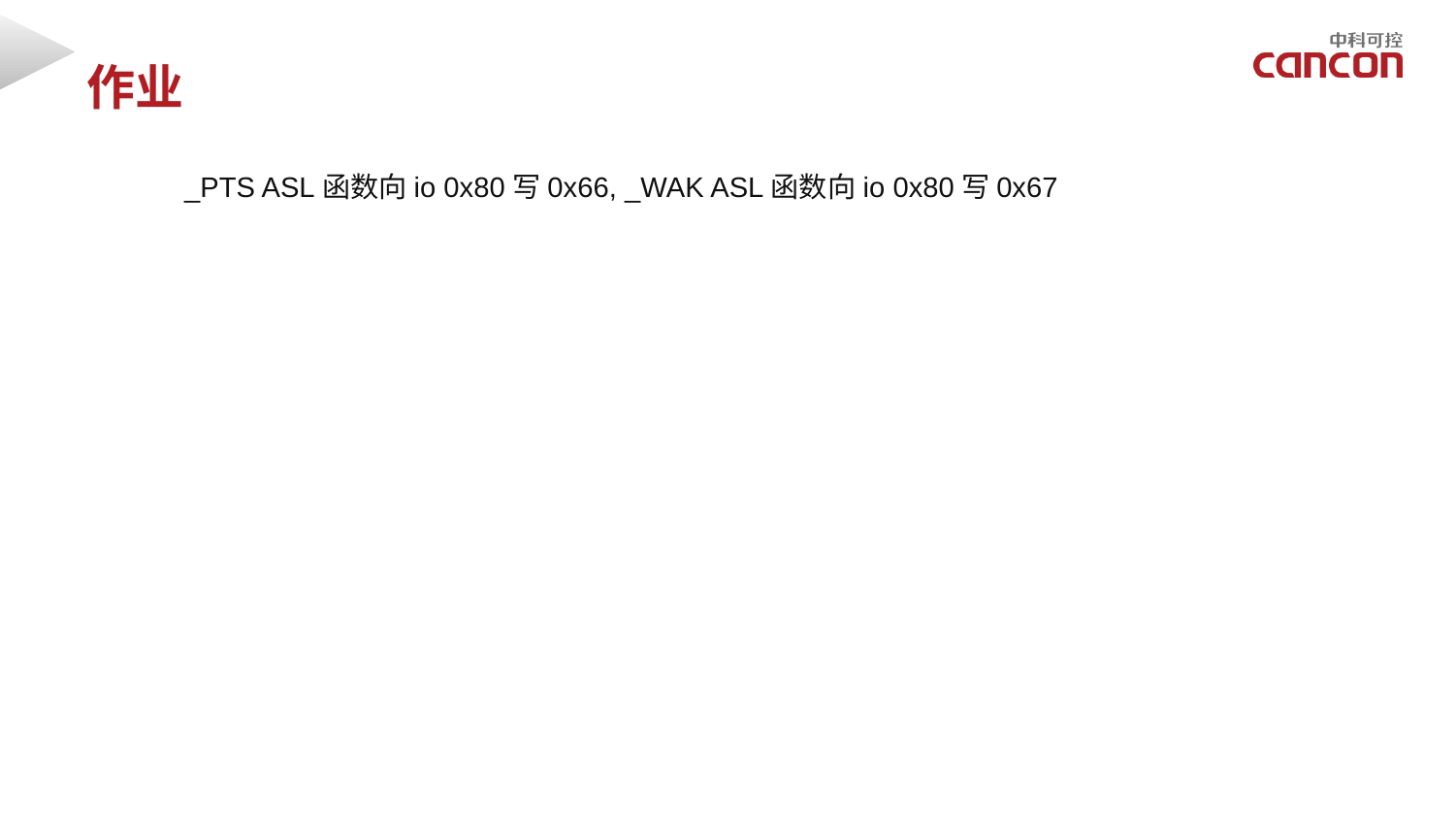

#
作业
_PTS ASL函数向io 0x80写0x66, _WAK ASL函数向io 0x80写0x67